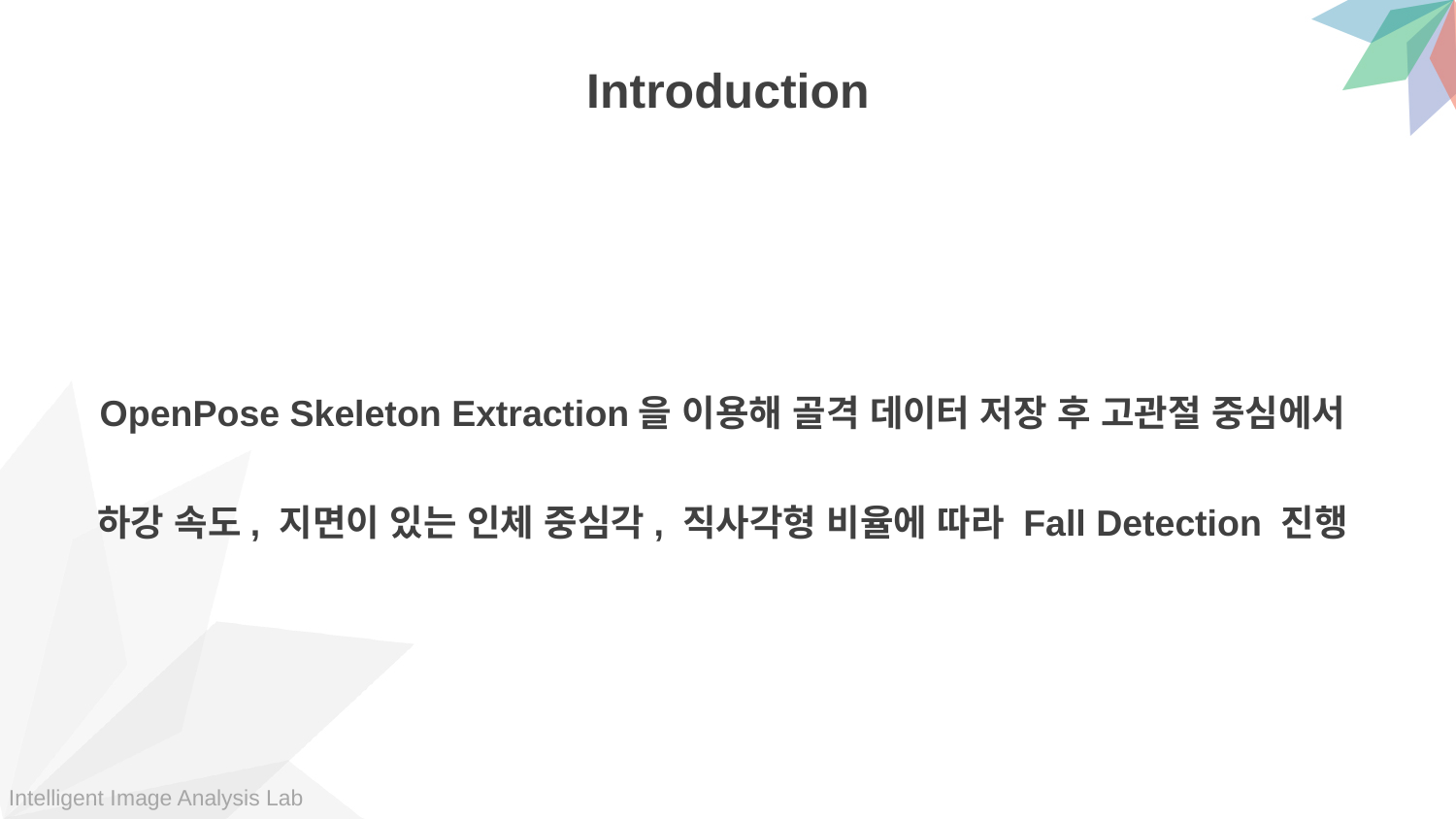

Introduction
OpenPose Skeleton Extraction을 이용해 골격 데이터 저장 후 고관절 중심에서
하강 속도, 지면이 있는 인체 중심각, 직사각형 비율에 따라 Fall Detection 진행